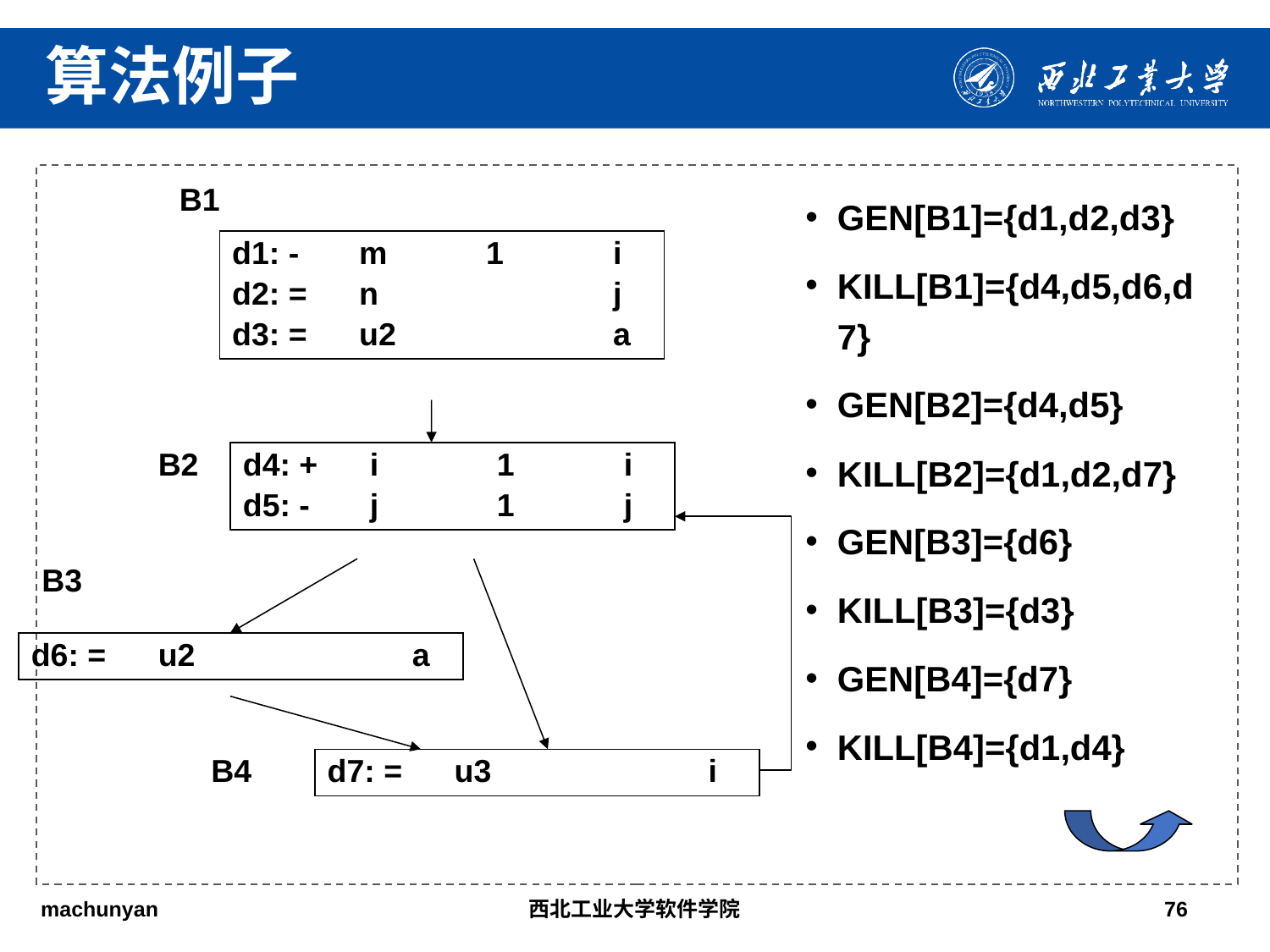

算法例子
B1
GEN[B1]={d1,d2,d3}
KILL[B1]={d4,d5,d6,d7}
GEN[B2]={d4,d5}
KILL[B2]={d1,d2,d7}
GEN[B3]={d6}
KILL[B3]={d3}
GEN[B4]={d7}
KILL[B4]={d1,d4}
d1: -	m	1	i
d2: =	n		j
d3: =	u2		a

d4: +	i	1	i
d5: -	j	1	j

d6: =	u2		a

d7: =	u3		i
B2
B3
B4